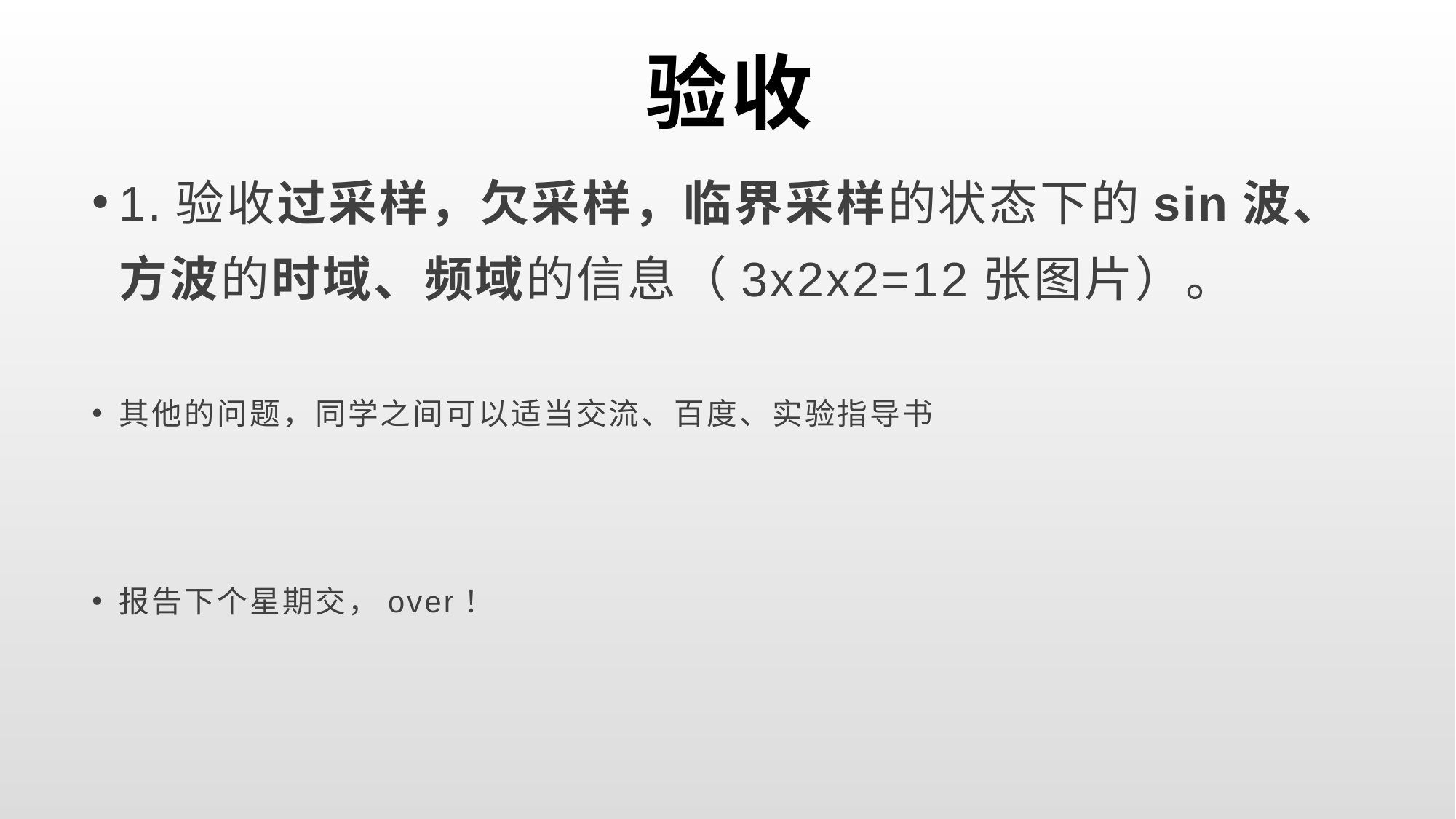

# 验收
1.验收过采样，欠采样，临界采样的状态下的sin波、方波的时域、频域的信息（3x2x2=12张图片）。

其他的问题，同学之间可以适当交流、百度、实验指导书

报告下个星期交，over！